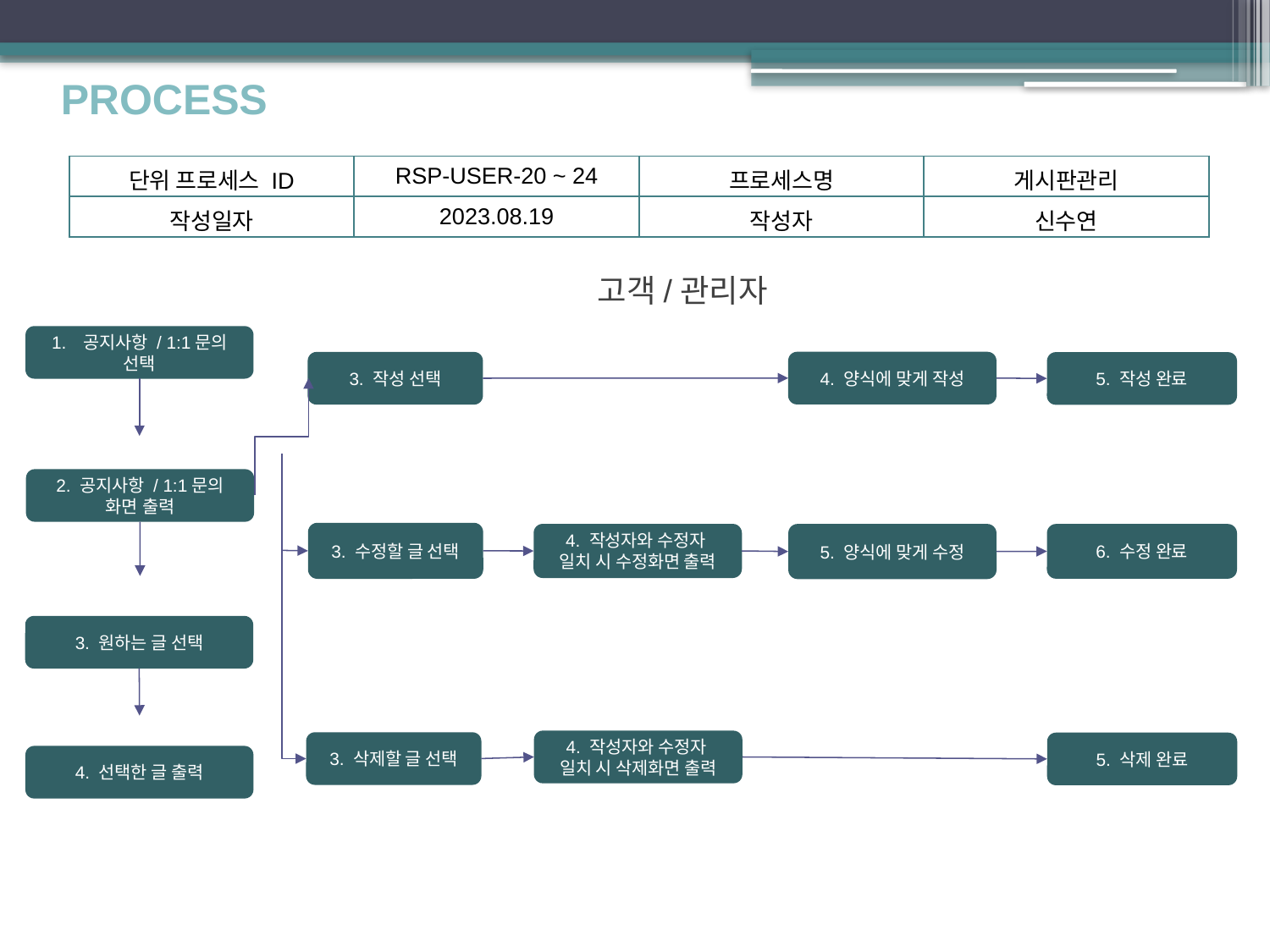

PROCESS
| 단위 프로세스 ID | RSP-USER-20 ~ 24 | 프로세스명 | 게시판관리 |
| --- | --- | --- | --- |
| 작성일자 | 2023.08.19 | 작성자 | 신수연 |
고객/관리자
공지사항 / 1:1문의
선택
4. 양식에 맞게 작성
3. 작성 선택
5. 작성 완료
2. 공지사항 / 1:1문의
화면 출력
3. 수정할 글 선택
4. 작성자와 수정자
일치 시 수정화면 출력
5. 양식에 맞게 수정
6. 수정 완료

3. 원하는 글 선택
4. 작성자와 수정자
일치 시 삭제화면 출력
3. 삭제할 글 선택
5. 삭제 완료
4. 선택한 글 출력